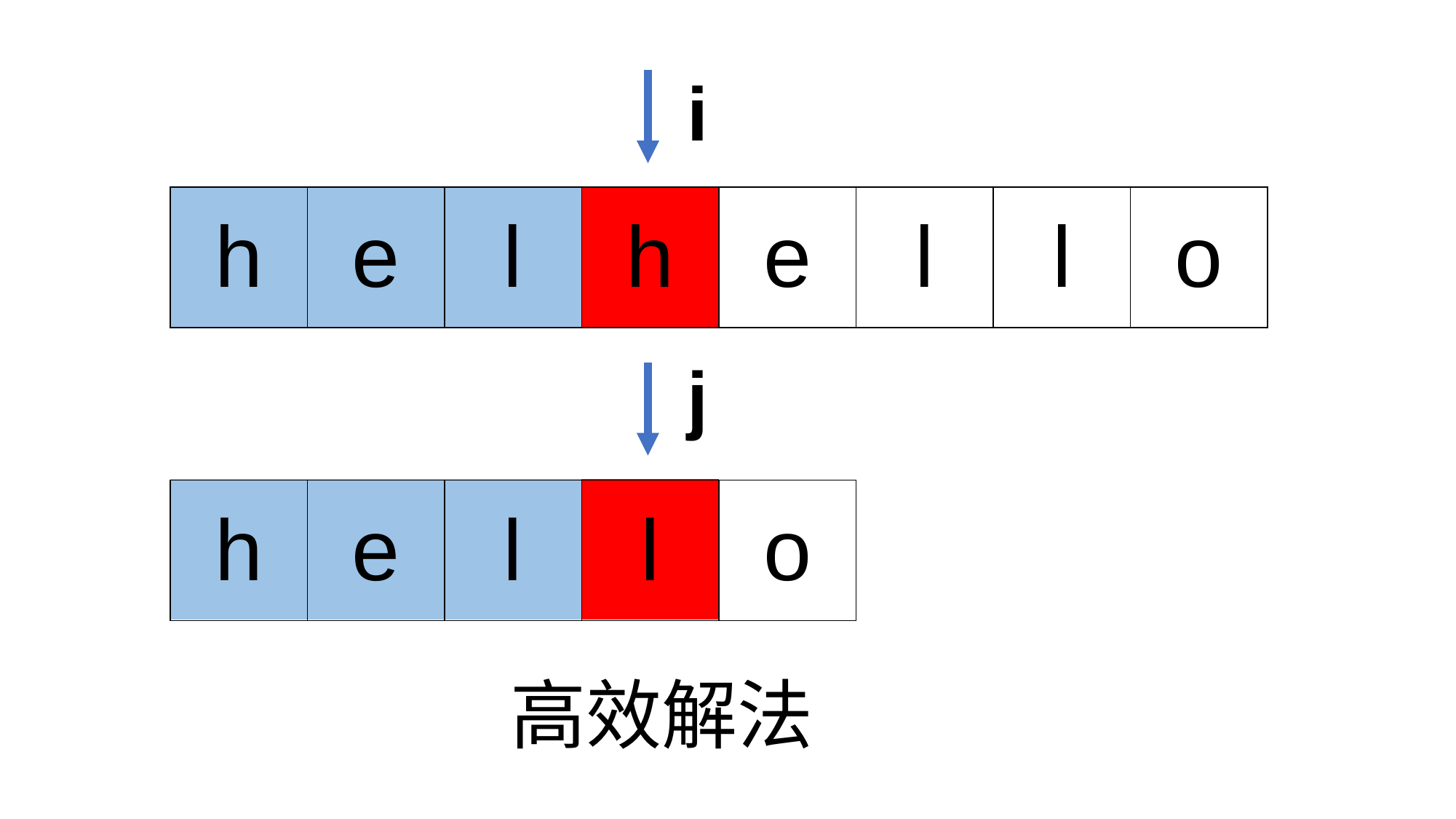

i
| h | e | l | h | e | l | l | o |
| --- | --- | --- | --- | --- | --- | --- | --- |
|  |  |  |  |  |  |  |  |
| --- | --- | --- | --- | --- | --- | --- | --- |
j
|  |  |  |  |  |  |  |  |
| --- | --- | --- | --- | --- | --- | --- | --- |
| h | e | l | l | o |
| --- | --- | --- | --- | --- |
高效解法